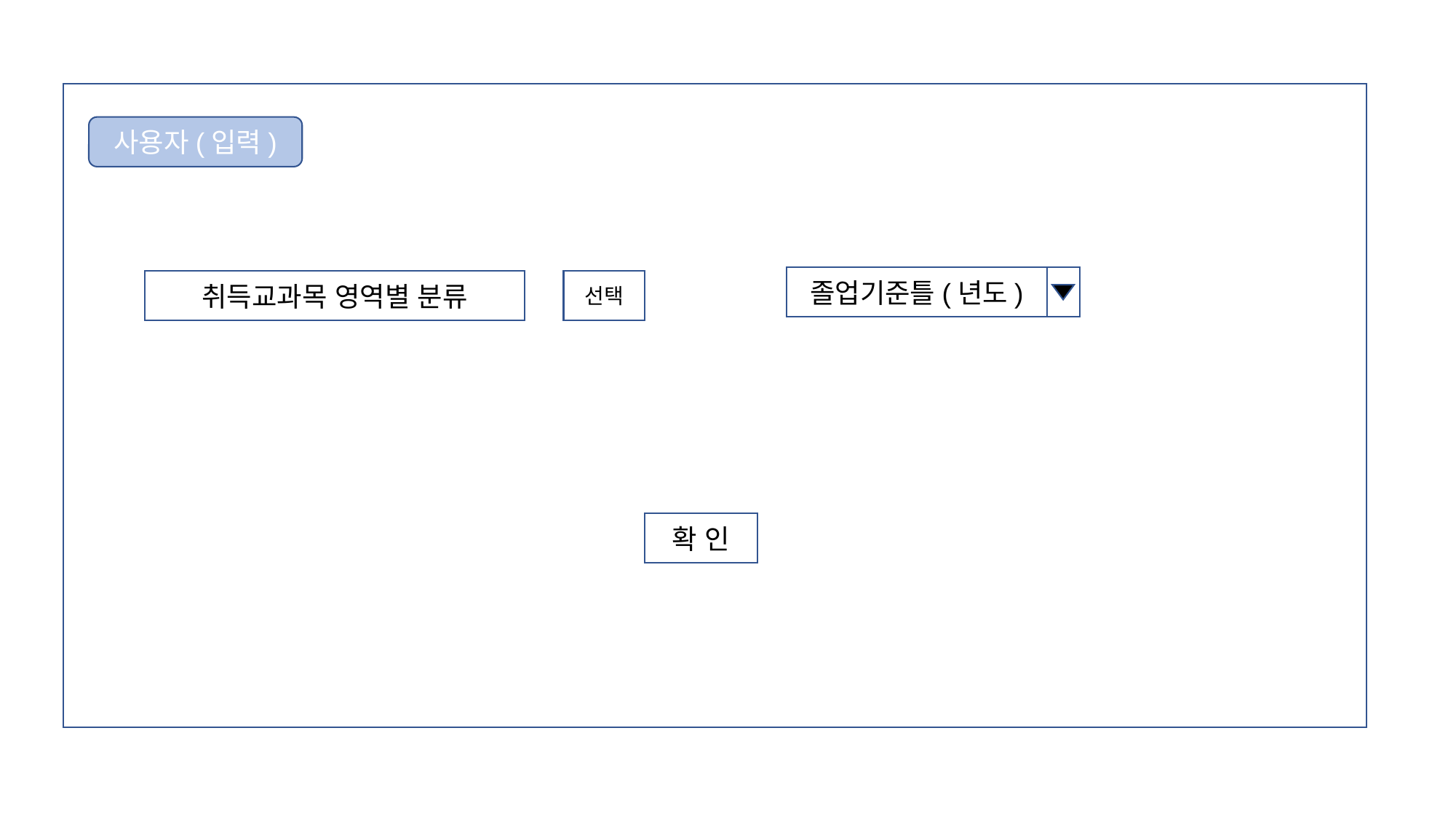

사용자(입력)
졸업기준틀(년도)

취득교과목 영역별 분류
선택

확 인